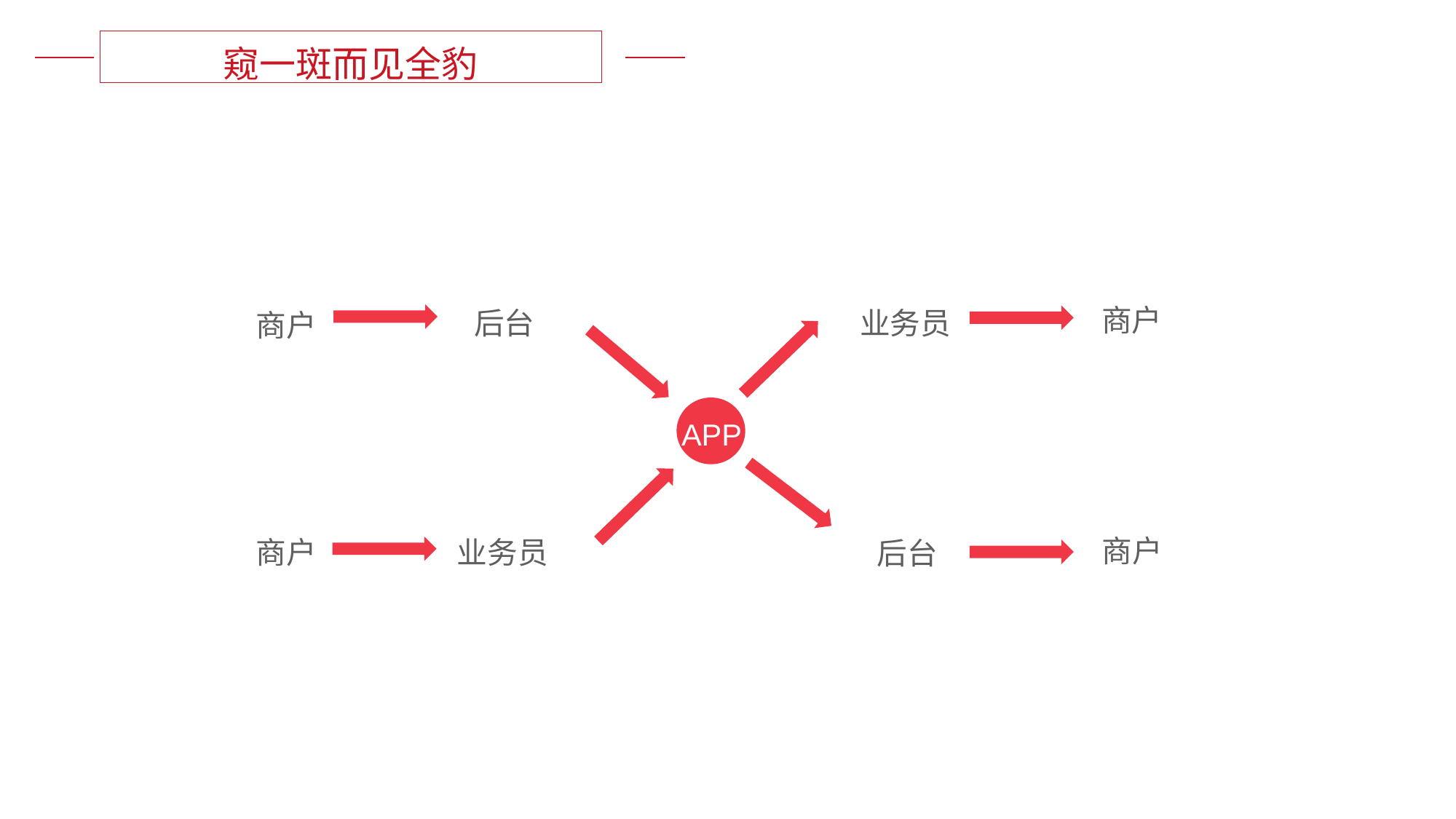

窥一斑而见全豹
商户
后台
业务员
商户

APP

商户
商户
业务员
后台